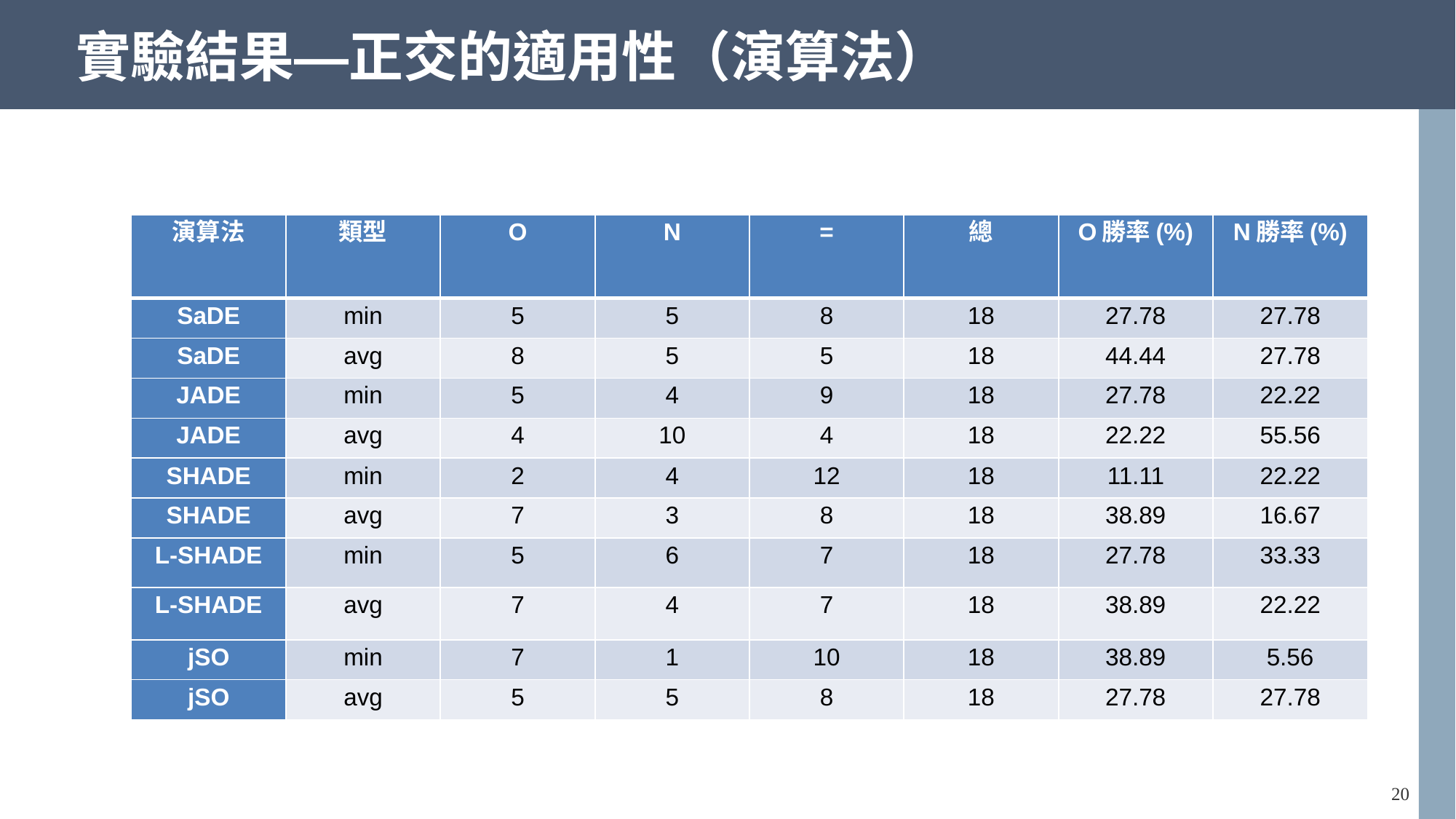

# 實驗結果—正交的適用性（演算法）
| 演算法 | 類型 | O | N | = | 總 | O勝率(%) | N勝率(%) |
| --- | --- | --- | --- | --- | --- | --- | --- |
| SaDE | min | 5 | 5 | 8 | 18 | 27.78 | 27.78 |
| SaDE | avg | 8 | 5 | 5 | 18 | 44.44 | 27.78 |
| JADE | min | 5 | 4 | 9 | 18 | 27.78 | 22.22 |
| JADE | avg | 4 | 10 | 4 | 18 | 22.22 | 55.56 |
| SHADE | min | 2 | 4 | 12 | 18 | 11.11 | 22.22 |
| SHADE | avg | 7 | 3 | 8 | 18 | 38.89 | 16.67 |
| L-SHADE | min | 5 | 6 | 7 | 18 | 27.78 | 33.33 |
| L-SHADE | avg | 7 | 4 | 7 | 18 | 38.89 | 22.22 |
| jSO | min | 7 | 1 | 10 | 18 | 38.89 | 5.56 |
| jSO | avg | 5 | 5 | 8 | 18 | 27.78 | 27.78 |
20